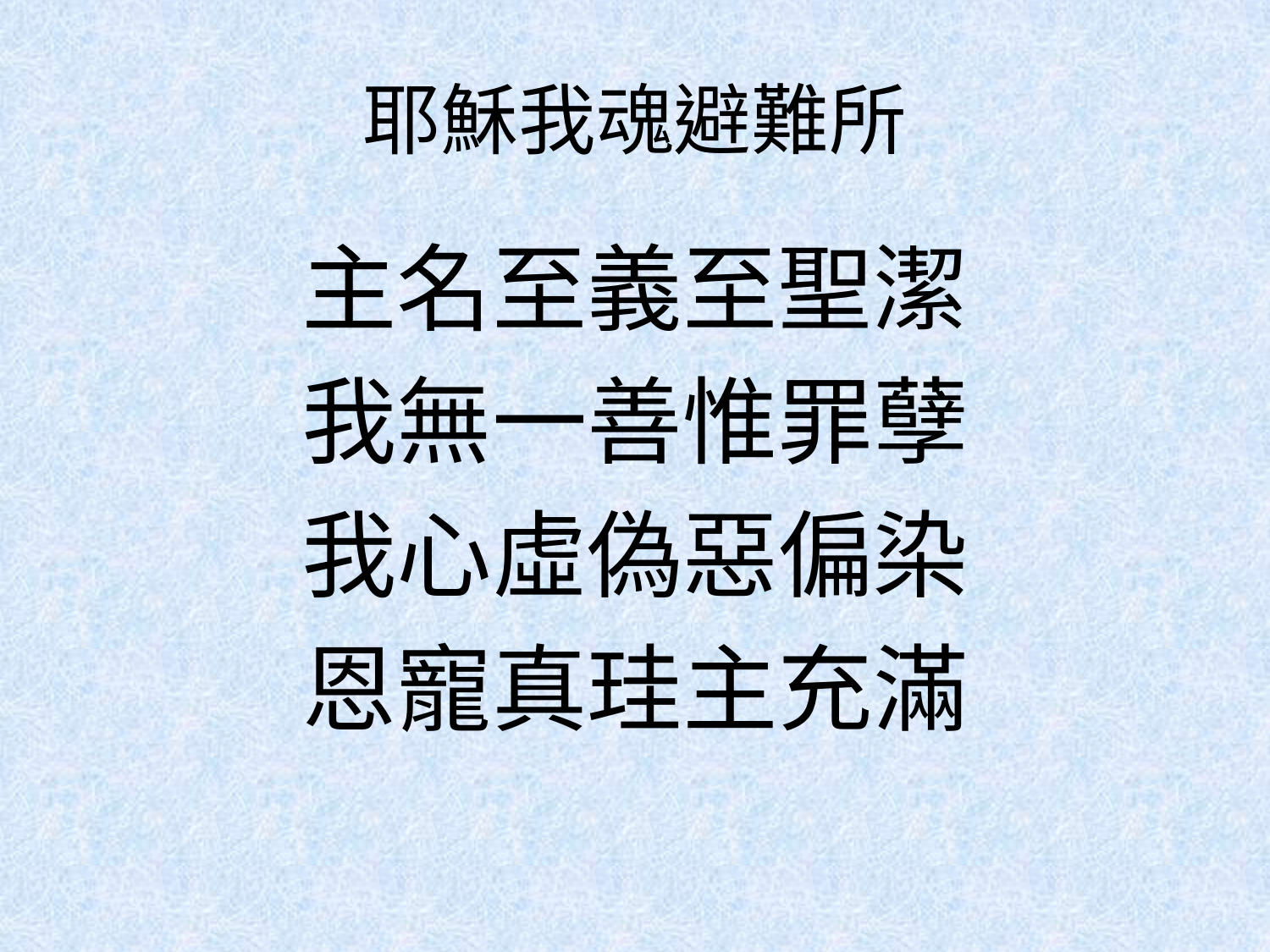

# 耶穌我魂避難所
主名至義至聖潔
我無一善惟罪孽
我心虛偽惡偏染
恩寵真珪主充滿